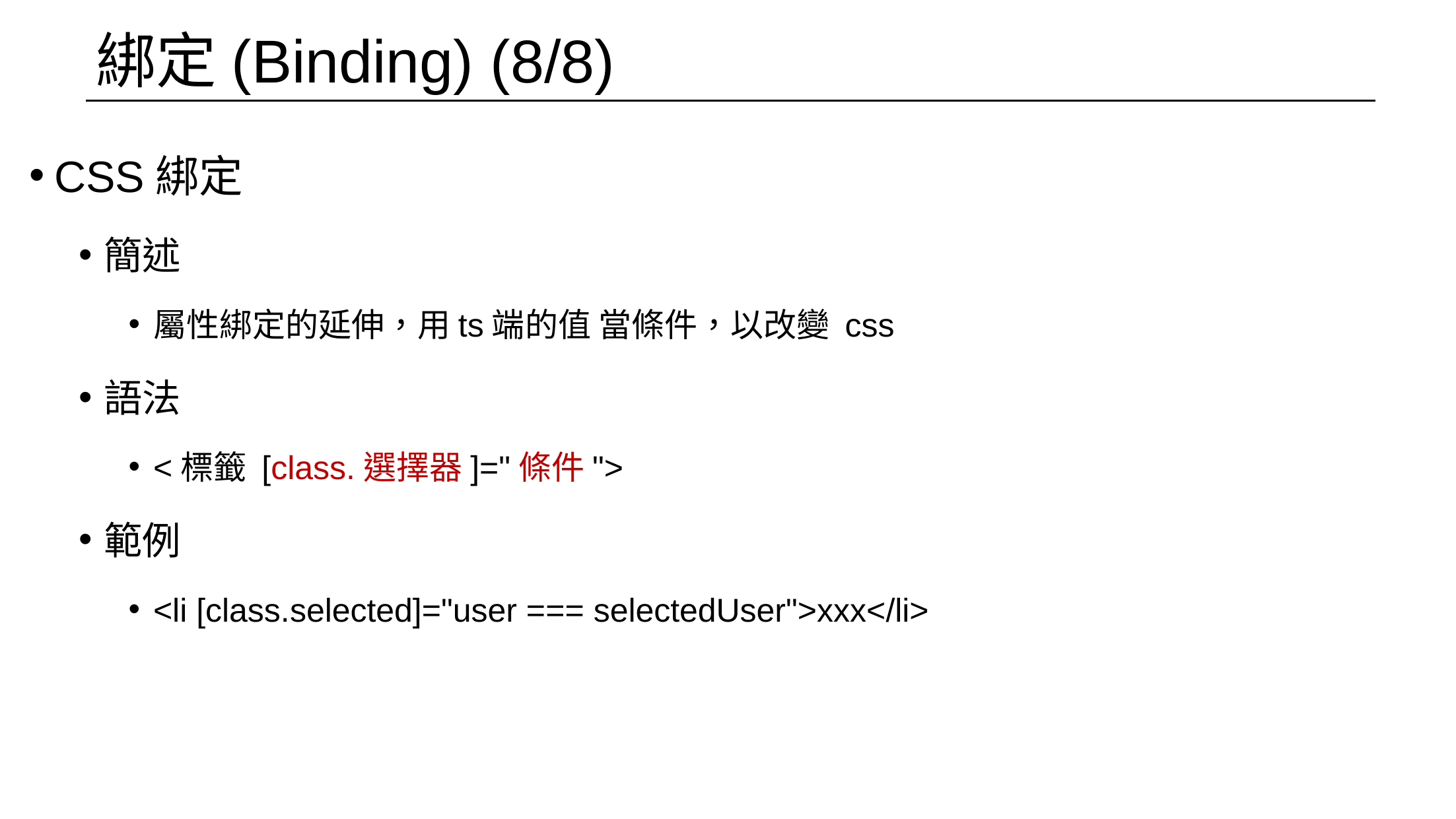

# 綁定(Binding) (8/8)
CSS綁定
簡述
屬性綁定的延伸，用ts端的值 當條件，以改變 css
語法
<標籤 [class.選擇器]="條件">
範例
<li [class.selected]="user === selectedUser">xxx</li>